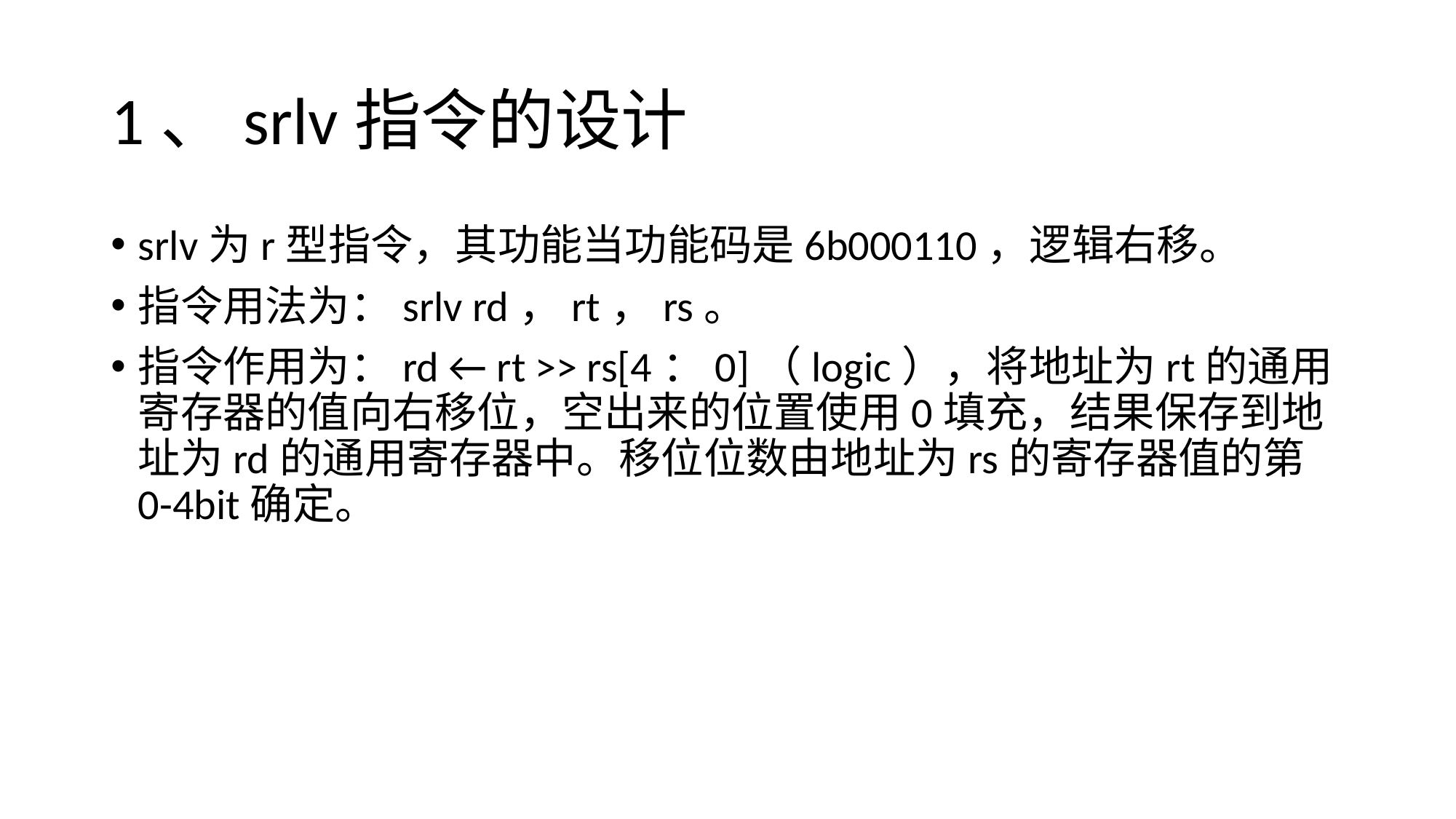

# 1、srlv指令的设计
srlv为r型指令，其功能当功能码是6b000110，逻辑右移。
指令用法为：srlv rd，rt，rs。
指令作用为：rd ← rt >> rs[4：0]（logic），将地址为rt的通用寄存器的值向右移位，空出来的位置使用0填充，结果保存到地址为rd的通用寄存器中。移位位数由地址为rs的寄存器值的第0-4bit确定。